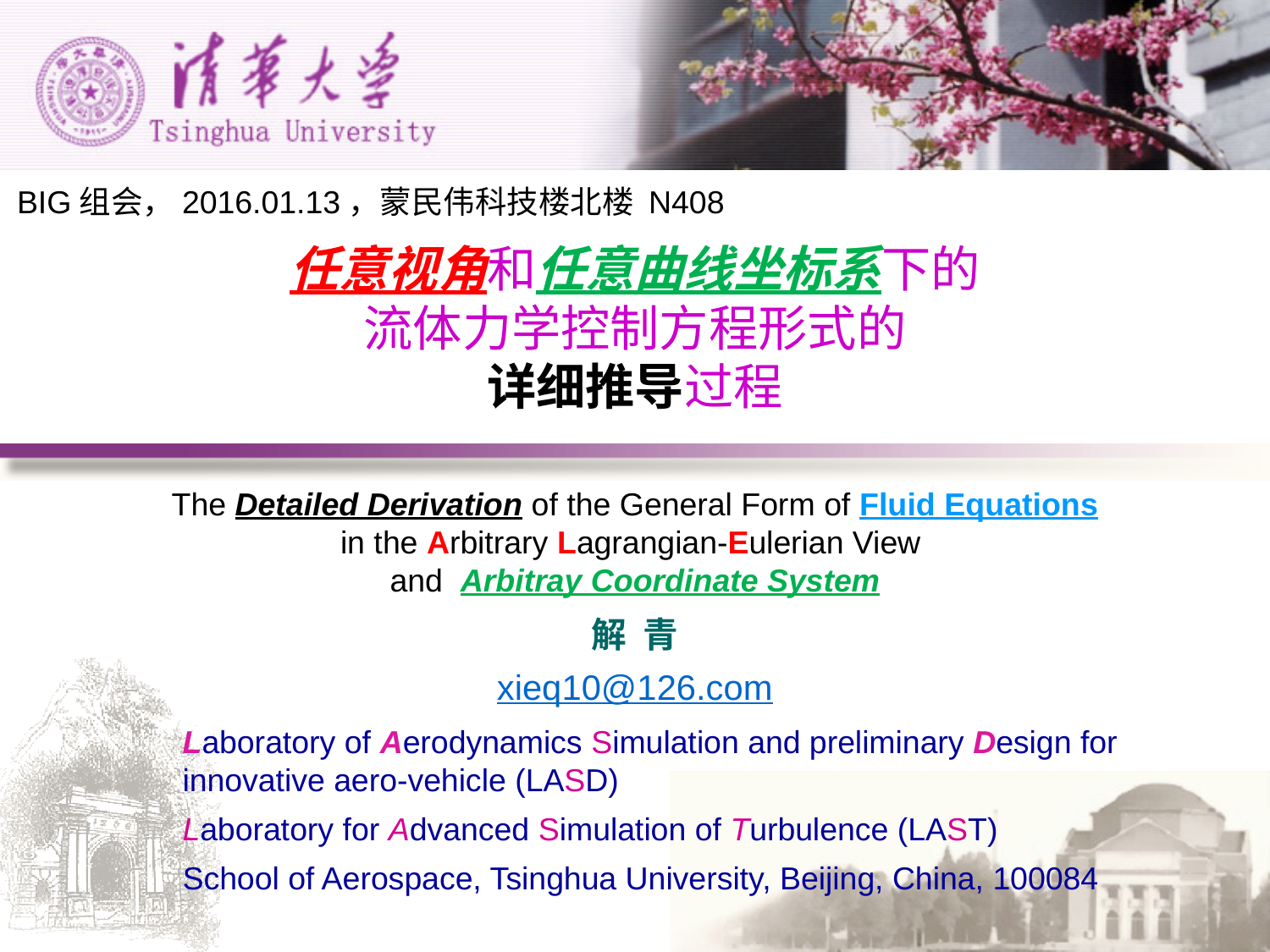

BIG组会，2016.01.13，蒙民伟科技楼北楼 N408
# 任意视角和任意曲线坐标系下的 流体力学控制方程形式的 详细推导过程
The Detailed Derivation of the General Form of Fluid Equations
in the Arbitrary Lagrangian-Eulerian View
and  Arbitray Coordinate System

解  青
xieq10@126.com